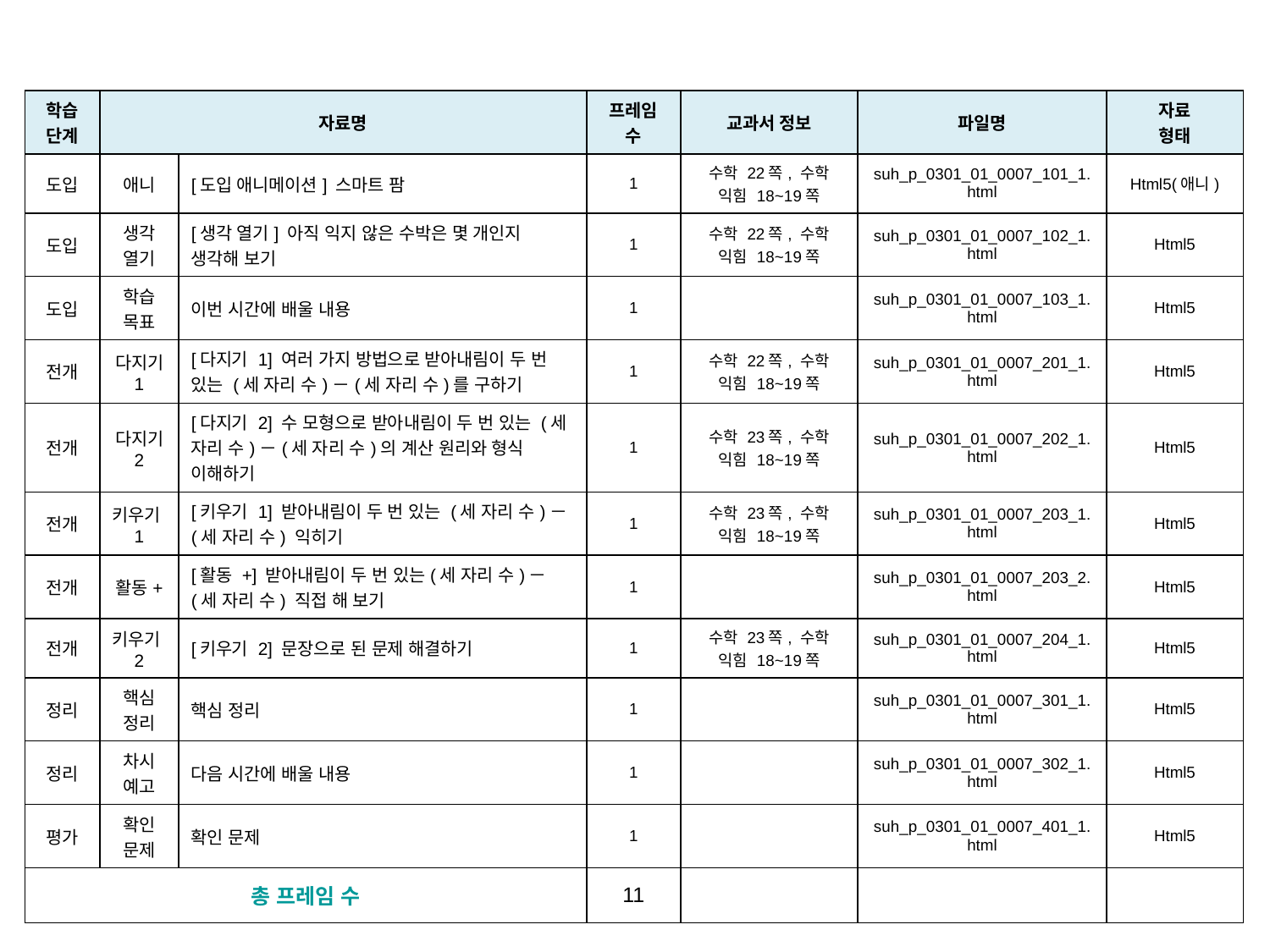

| 학습 단계 | 자료명 |  | 프레임 수 | 교과서 정보 | 파일명 | 자료 형태 |
| --- | --- | --- | --- | --- | --- | --- |
| 도입 | 애니 | [도입 애니메이션] 스마트 팜 | 1 | 수학 22쪽, 수학 익힘 18~19쪽 | suh\_p\_0301\_01\_0007\_101\_1.html | Html5(애니) |
| 도입 | 생각 열기 | [생각 열기] 아직 익지 않은 수박은 몇 개인지 생각해 보기 | 1 | 수학 22쪽, 수학 익힘 18~19쪽 | suh\_p\_0301\_01\_0007\_102\_1.html | Html5 |
| 도입 | 학습 목표 | 이번 시간에 배울 내용 | 1 |  | suh\_p\_0301\_01\_0007\_103\_1.html | Html5 |
| 전개 | 다지기 1 | [다지기 1] 여러 가지 방법으로 받아내림이 두 번 있는 (세 자리 수)－(세 자리 수)를 구하기 | 1 | 수학 22쪽, 수학 익힘 18~19쪽 | suh\_p\_0301\_01\_0007\_201\_1.html | Html5 |
| 전개 | 다지기 2 | [다지기 2] 수 모형으로 받아내림이 두 번 있는 (세 자리 수)－(세 자리 수)의 계산 원리와 형식 이해하기 | 1 | 수학 23쪽, 수학 익힘 18~19쪽 | suh\_p\_0301\_01\_0007\_202\_1.html | Html5 |
| 전개 | 키우기1 | [키우기 1] 받아내림이 두 번 있는 (세 자리 수)－(세 자리 수) 익히기 | 1 | 수학 23쪽, 수학 익힘 18~19쪽 | suh\_p\_0301\_01\_0007\_203\_1.html | Html5 |
| 전개 | 활동+ | [활동 +] 받아내림이 두 번 있는(세 자리 수)－(세 자리 수) 직접 해 보기 | 1 |  | suh\_p\_0301\_01\_0007\_203\_2.html | Html5 |
| 전개 | 키우기2 | [키우기 2] 문장으로 된 문제 해결하기 | 1 | 수학 23쪽, 수학 익힘 18~19쪽 | suh\_p\_0301\_01\_0007\_204\_1.html | Html5 |
| 정리 | 핵심 정리 | 핵심 정리 | 1 |  | suh\_p\_0301\_01\_0007\_301\_1.html | Html5 |
| 정리 | 차시 예고 | 다음 시간에 배울 내용 | 1 |  | suh\_p\_0301\_01\_0007\_302\_1.html | Html5 |
| 평가 | 확인 문제 | 확인 문제 | 1 |  | suh\_p\_0301\_01\_0007\_401\_1.html | Html5 |
| 총 프레임 수 |  |  | 11 |  |  |  |